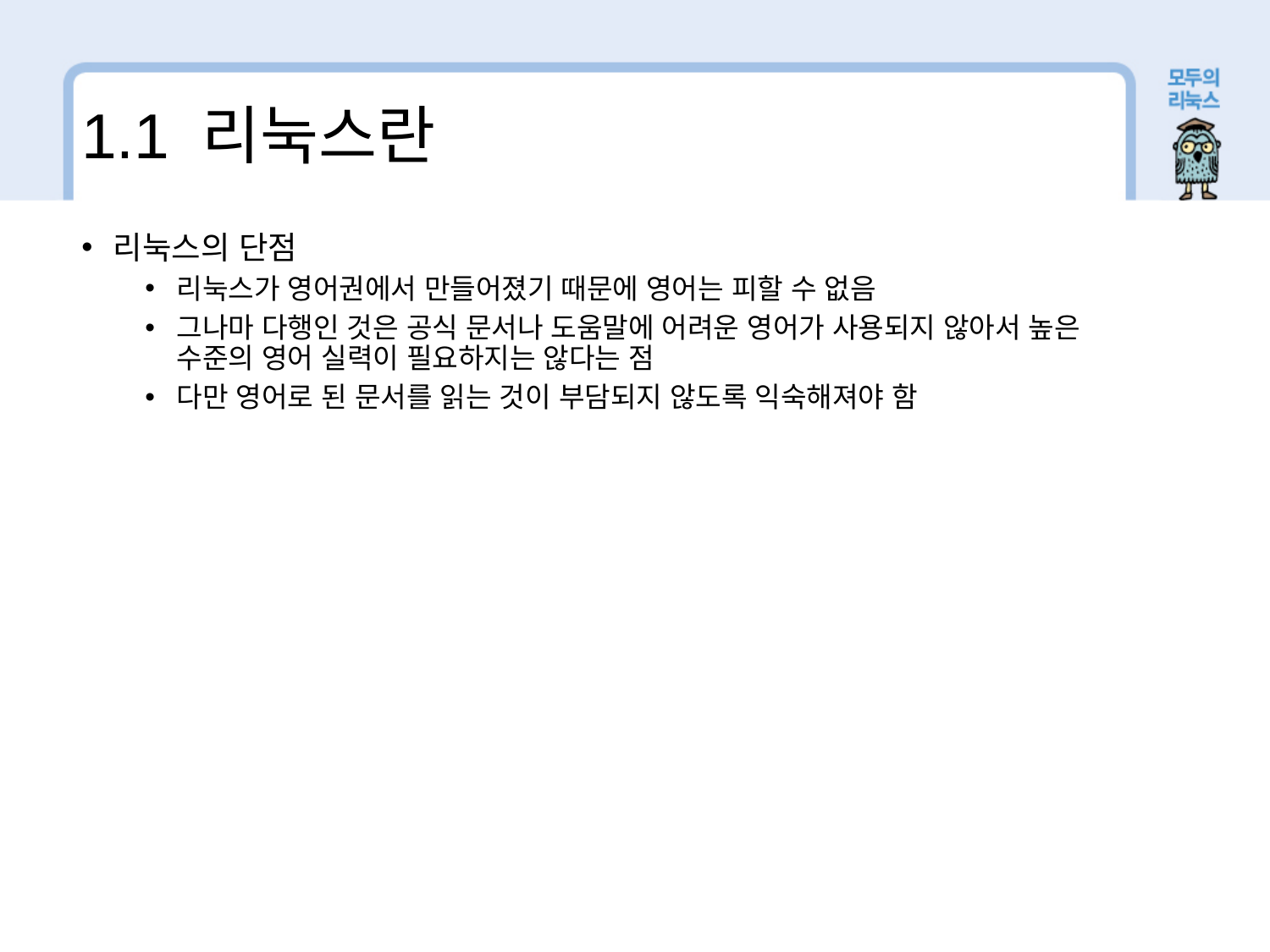

1.1 리눅스란
리눅스의 단점
리눅스가 영어권에서 만들어졌기 때문에 영어는 피할 수 없음
그나마 다행인 것은 공식 문서나 도움말에 어려운 영어가 사용되지 않아서 높은 수준의 영어 실력이 필요하지는 않다는 점
다만 영어로 된 문서를 읽는 것이 부담되지 않도록 익숙해져야 함